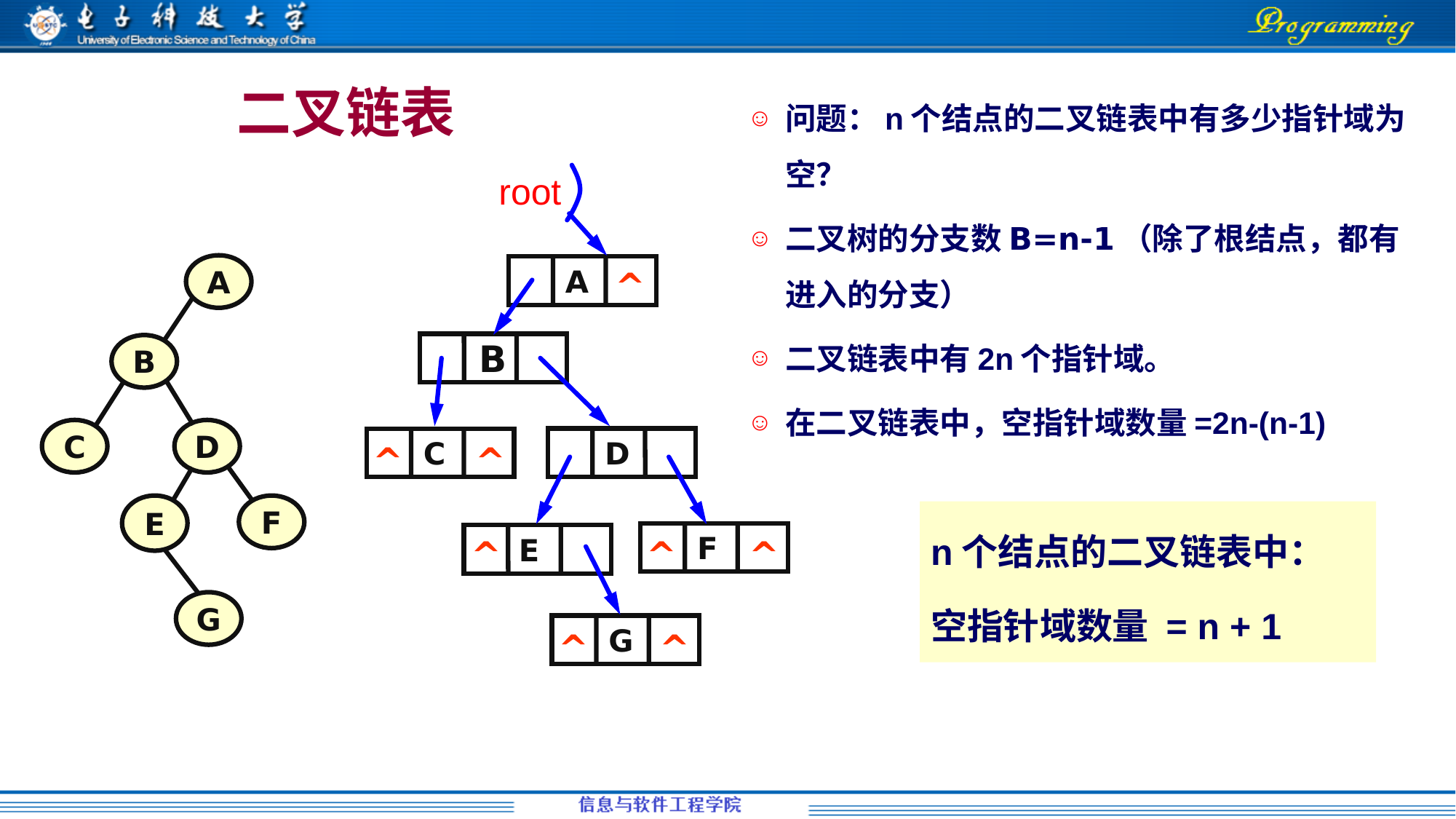

# 二叉链表
问题：n个结点的二叉链表中有多少指针域为空？
二叉树的分支数B=n-1（除了根结点，都有进入的分支）
二叉链表中有2n个指针域。
在二叉链表中，空指针域数量=2n-(n-1)
root

A

B

C
D

E
F

G
^
      A

B

      D

      C

      F

      E

      G

^
^

n个结点的二叉链表中：
空指针域数量 = n + 1
^
^
^

^
^